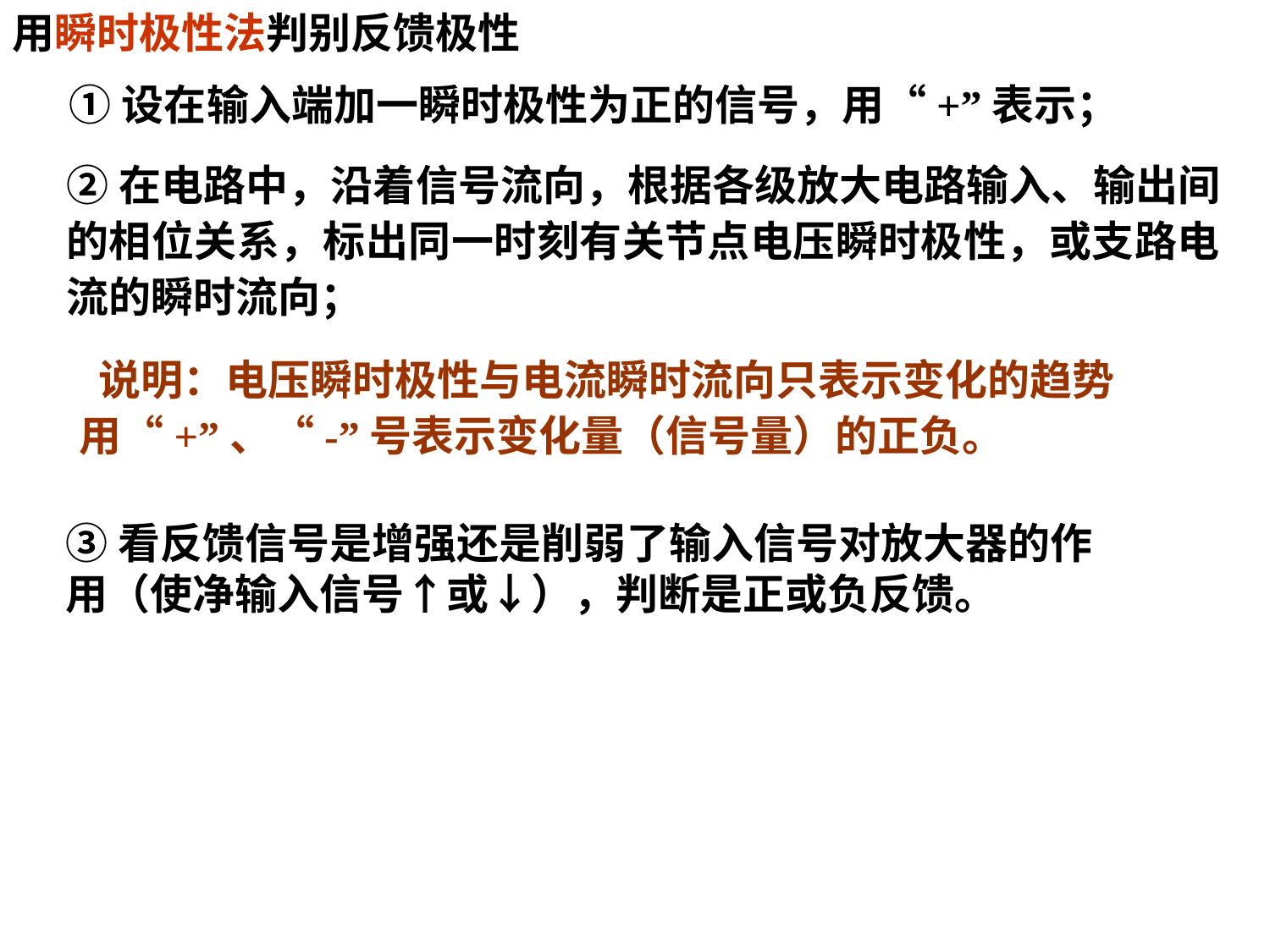

用瞬时极性法判别反馈极性
①设在输入端加一瞬时极性为正的信号，用“+”表示；
②在电路中，沿着信号流向，根据各级放大电路输入、输出间的相位关系，标出同一时刻有关节点电压瞬时极性，或支路电流的瞬时流向；
 说明：电压瞬时极性与电流瞬时流向只表示变化的趋势 用“+”、“-”号表示变化量（信号量）的正负。
③看反馈信号是增强还是削弱了输入信号对放大器的作用（使净输入信号↑或↓），判断是正或负反馈。